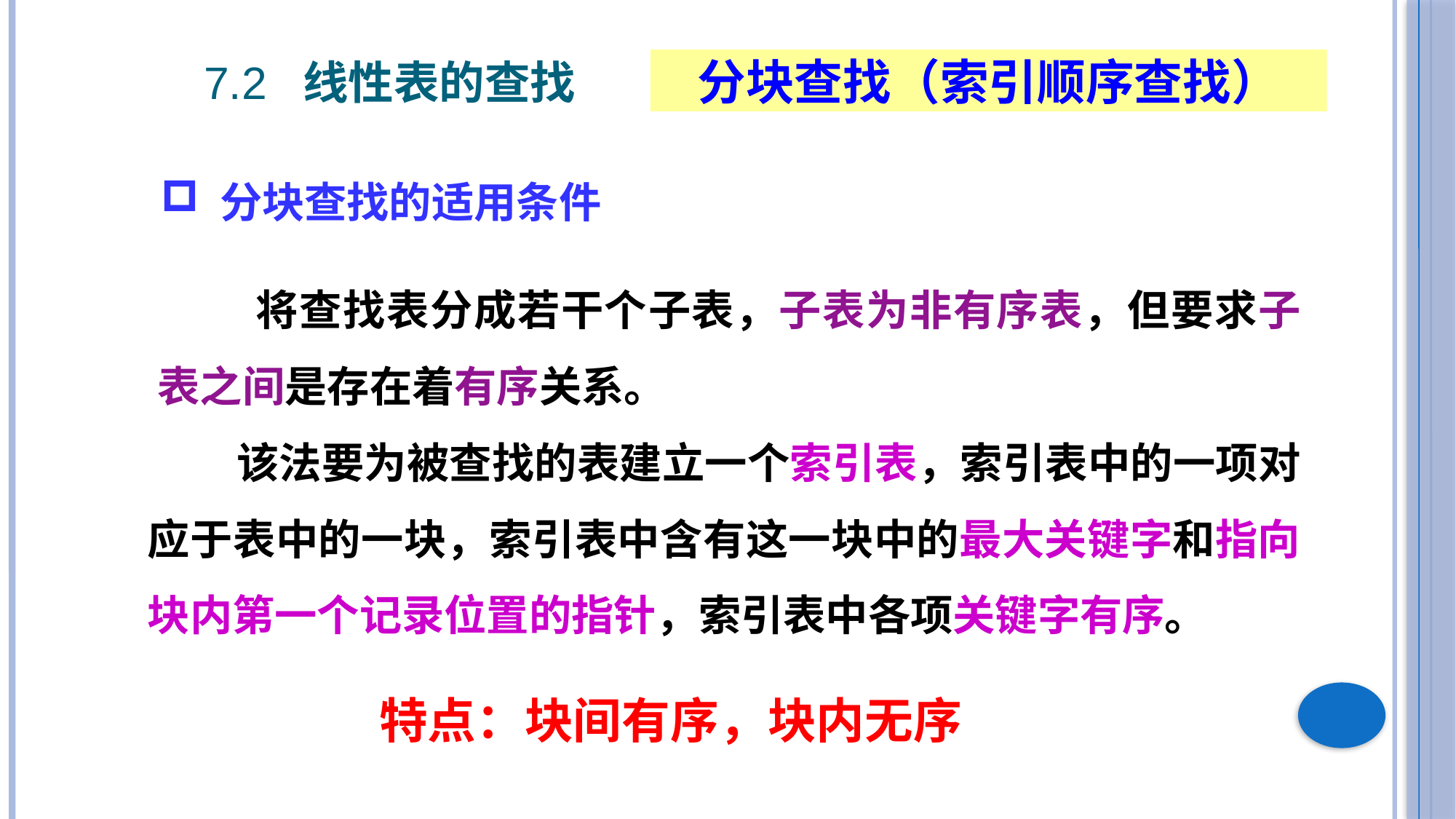

7.2  线性表的查找
分块查找（索引顺序查找）
 分块查找的适用条件
        将查找表分成若干个子表，子表为非有序表，但要求子表之间是存在着有序关系。
        该法要为被查找的表建立一个索引表，索引表中的一项对应于表中的一块，索引表中含有这一块中的最大关键字和指向块内第一个记录位置的指针，索引表中各项关键字有序。

特点：块间有序，块内无序